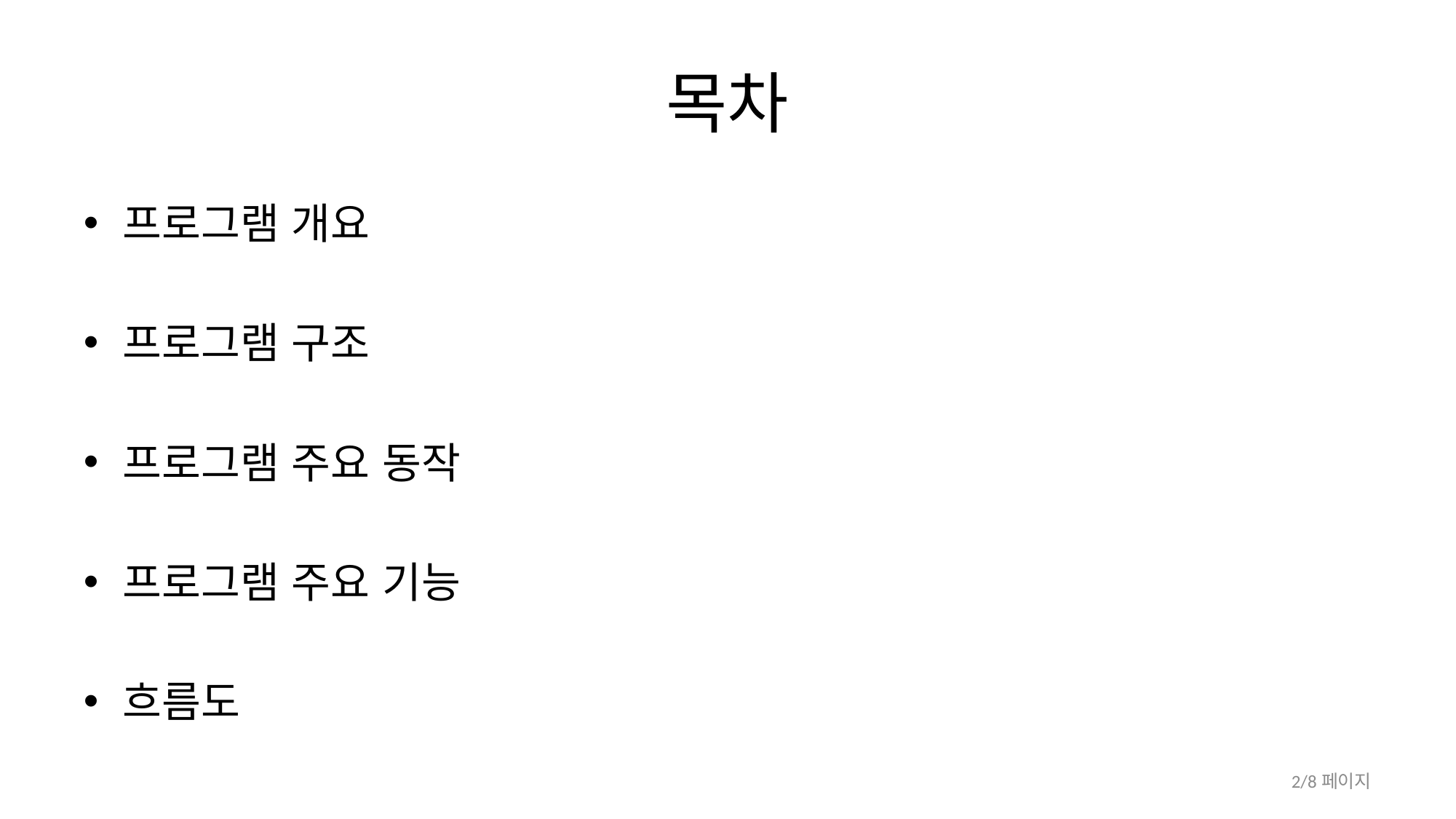

# 목차
프로그램 개요

프로그램 구조

프로그램 주요 동작

프로그램 주요 기능

흐름도

2/8페이지